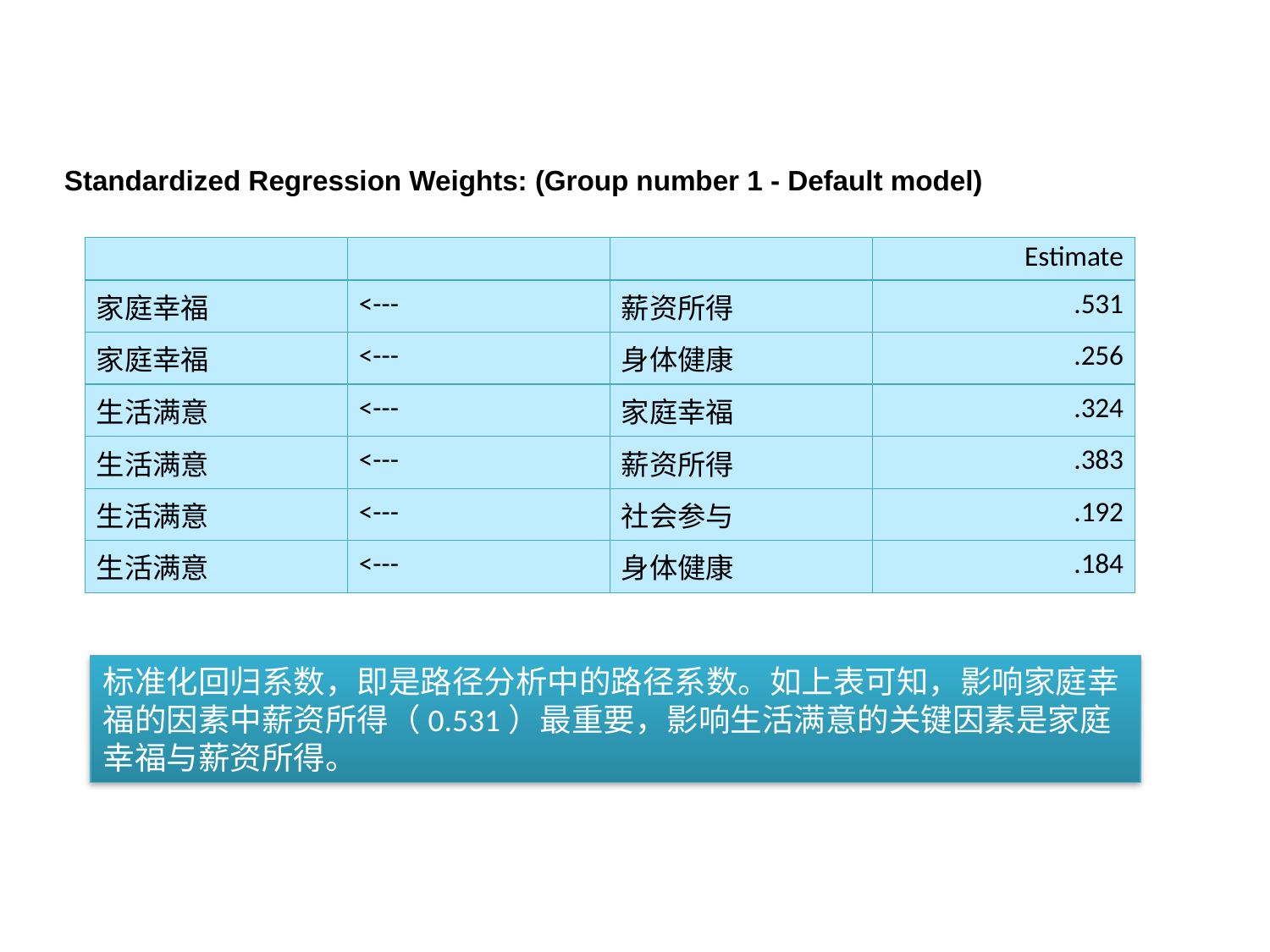

#
Standardized Regression Weights: (Group number 1 - Default model)

|  |  |  | Estimate |
| --- | --- | --- | --- |
| 家庭幸福 | <--- | 薪资所得 | .531 |
| 家庭幸福 | <--- | 身体健康 | .256 |
| 生活满意 | <--- | 家庭幸福 | .324 |
| 生活满意 | <--- | 薪资所得 | .383 |
| 生活满意 | <--- | 社会参与 | .192 |
| 生活满意 | <--- | 身体健康 | .184 |
标准化回归系数，即是路径分析中的路径系数。如上表可知，影响家庭幸福的因素中薪资所得（0.531）最重要，影响生活满意的关键因素是家庭幸福与薪资所得。